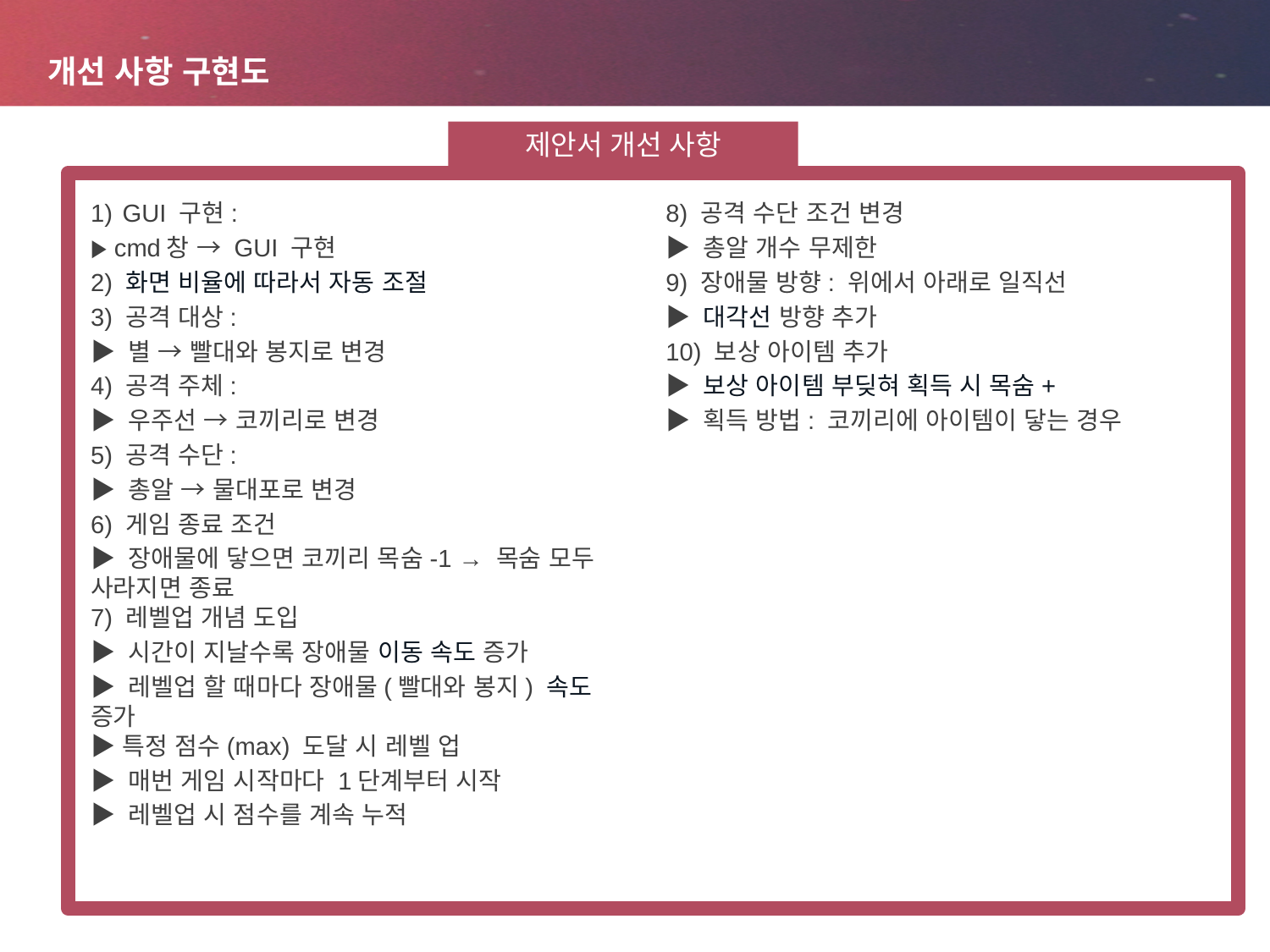

# 개선 사항 구현도
제안서 개선 사항

GUI 구현:
▶ cmd창 → GUI 구현
2) 화면 비율에 따라서 자동 조절
3) 공격 대상:
▶ 별 → 빨대와 봉지로 변경
4) 공격 주체:
▶ 우주선 → 코끼리로 변경
5) 공격 수단:
▶ 총알 → 물대포로 변경
6) 게임 종료 조건
▶ 장애물에 닿으면 코끼리 목숨-1 → 목숨 모두 사라지면 종료
7) 레벨업 개념 도입
▶ 시간이 지날수록 장애물 이동 속도 증가
▶ 레벨업 할 때마다 장애물(빨대와 봉지) 속도 증가
▶ 특정 점수(max) 도달 시 레벨 업
▶ 매번 게임 시작마다 1단계부터 시작
▶ 레벨업 시 점수를 계속 누적
8) 공격 수단 조건 변경
▶ 총알 개수 무제한
9) 장애물 방향: 위에서 아래로 일직선
▶ 대각선 방향 추가
10) 보상 아이템 추가
▶ 보상 아이템 부딪혀 획득 시 목숨+
▶ 획득 방법: 코끼리에 아이템이 닿는 경우